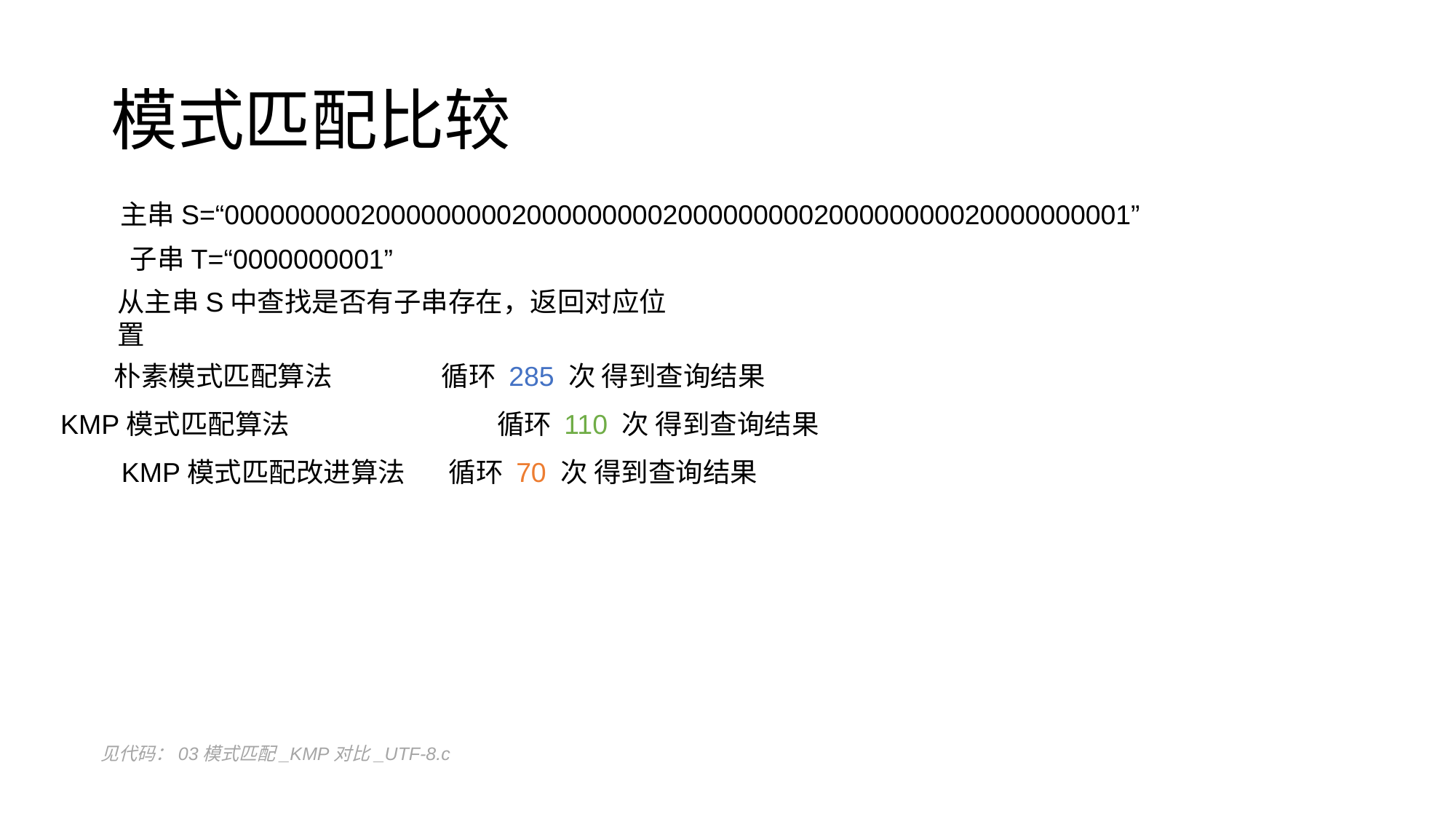

# 模式匹配比较
主串S=“000000000200000000020000000002000000000200000000020000000001”
子串T=“0000000001”
从主串S中查找是否有子串存在，返回对应位置
朴素模式匹配算法	循环 285 次 得到查询结果
KMP模式匹配算法		循环 110 次 得到查询结果
KMP模式匹配改进算法	循环 70 次 得到查询结果
见代码：03模式匹配_KMP对比_UTF-8.c